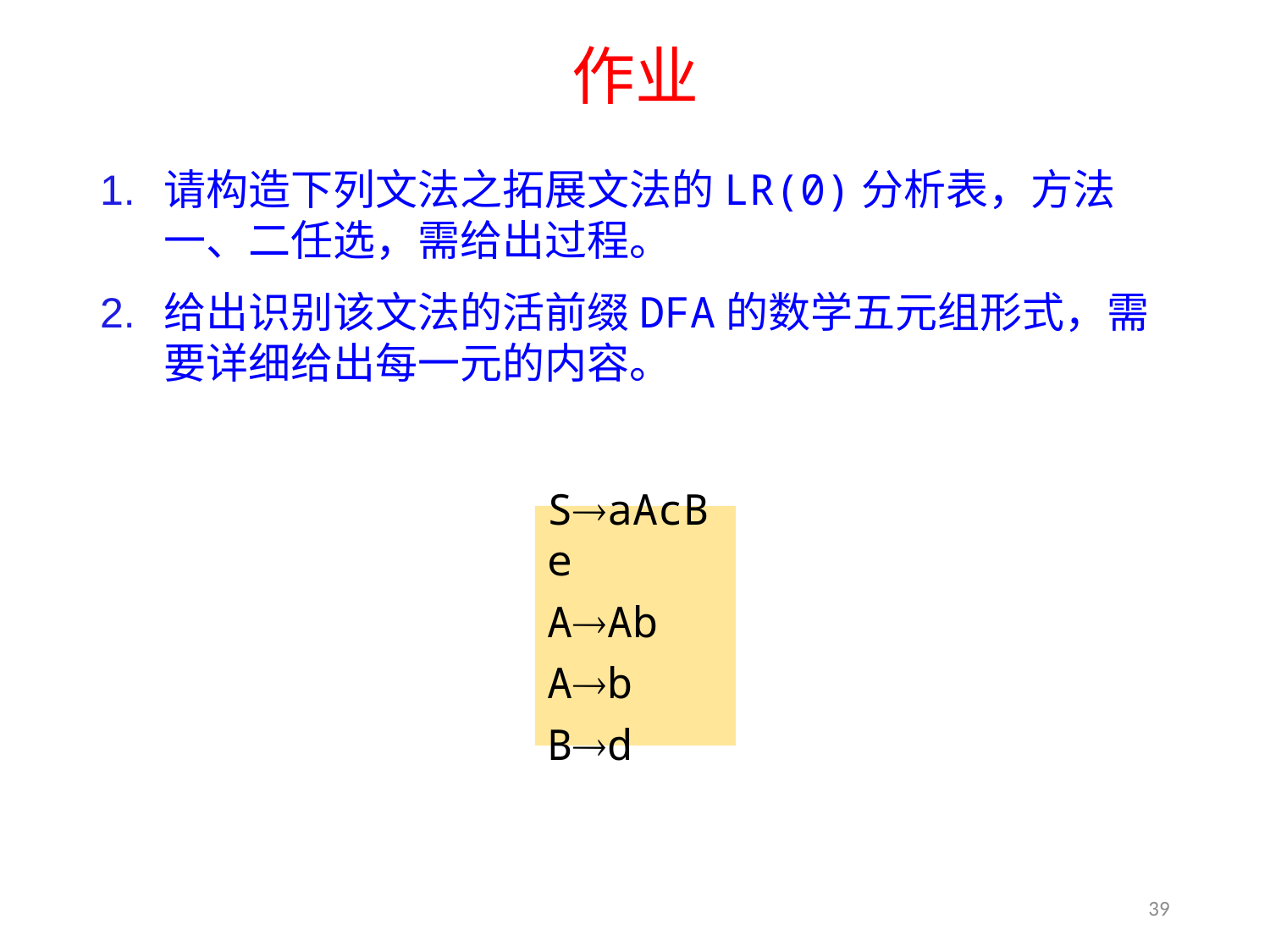

# 作业
请构造下列文法之拓展文法的LR(0)分析表，方法一、二任选，需给出过程。
给出识别该文法的活前缀DFA的数学五元组形式，需要详细给出每一元的内容。
S→aAcBe
A→Ab
A→b
B→d
39